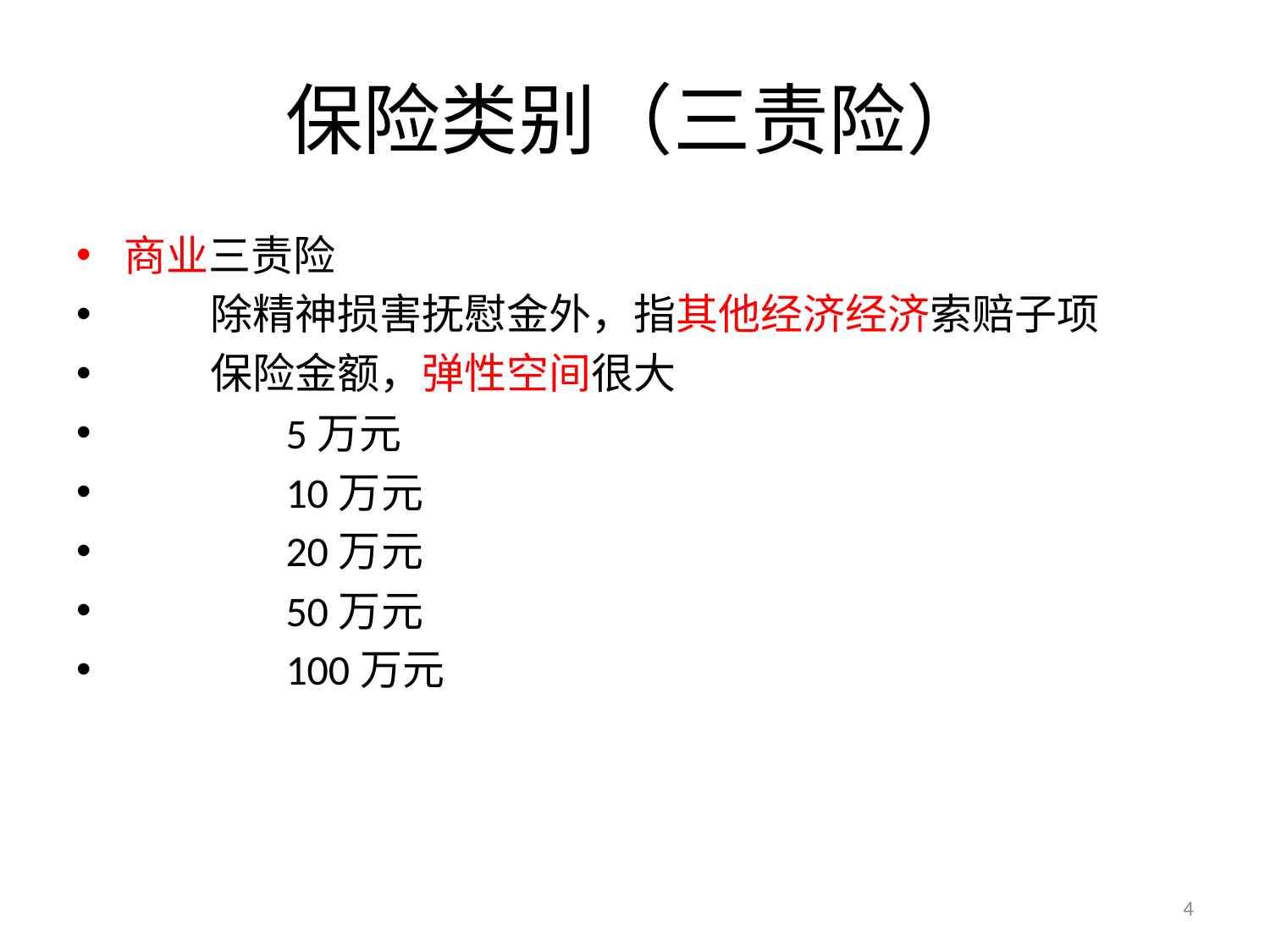

# 保险类别（三责险）
商业三责险
        除精神损害抚慰金外，指其他经济经济索赔子项
        保险金额，弹性空间很大
                 5万元
                 10万元
                 20万元
                 50万元
                 100万元

4